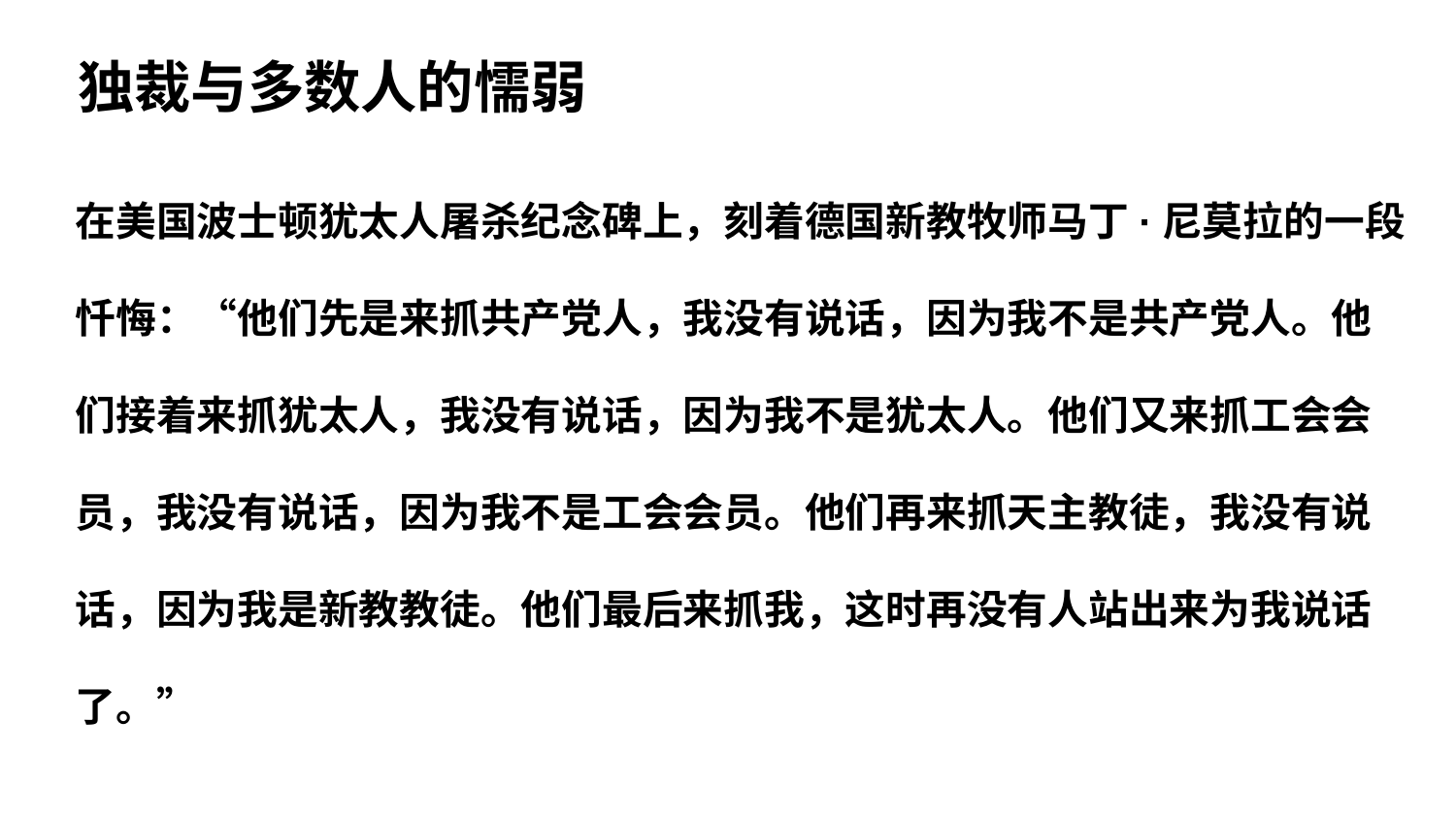

# 独裁与多数人的懦弱
在美国波士顿犹太人屠杀纪念碑上，刻着德国新教牧师马丁·尼莫拉的一段忏悔：“他们先是来抓共产党人，我没有说话，因为我不是共产党人。他们接着来抓犹太人，我没有说话，因为我不是犹太人。他们又来抓工会会员，我没有说话，因为我不是工会会员。他们再来抓天主教徒，我没有说话，因为我是新教教徒。他们最后来抓我，这时再没有人站出来为我说话了。”